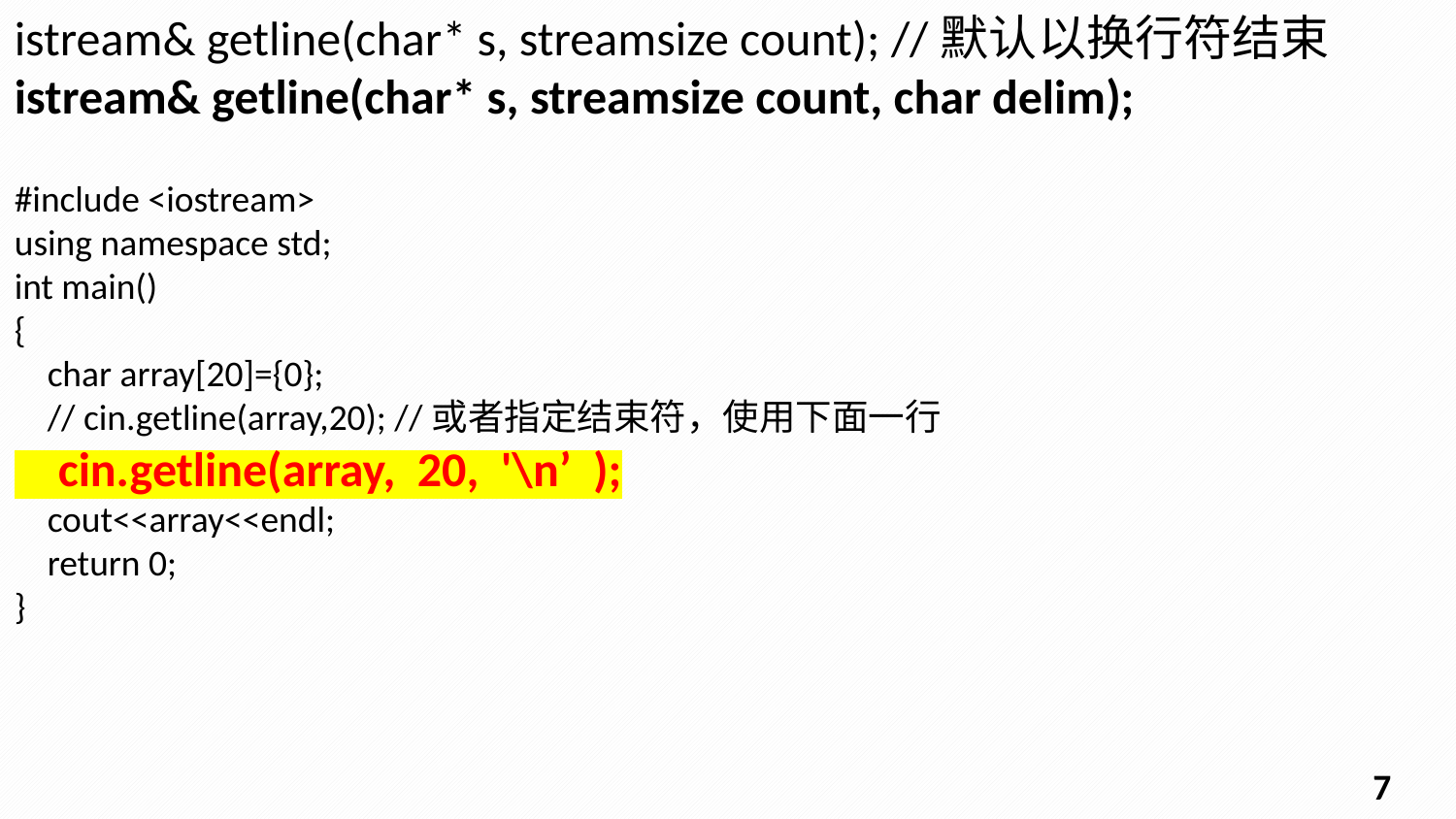

istream& getline(char* s, streamsize count); //默认以换行符结束
istream& getline(char* s, streamsize count, char delim);
#include <iostream>
using namespace std;
int main()
{
    char array[20]={0};
    // cin.getline(array,20); //或者指定结束符，使用下面一行
    cin.getline(array,  20,  '\n’  );
    cout<<array<<endl;
    return 0;
}
7